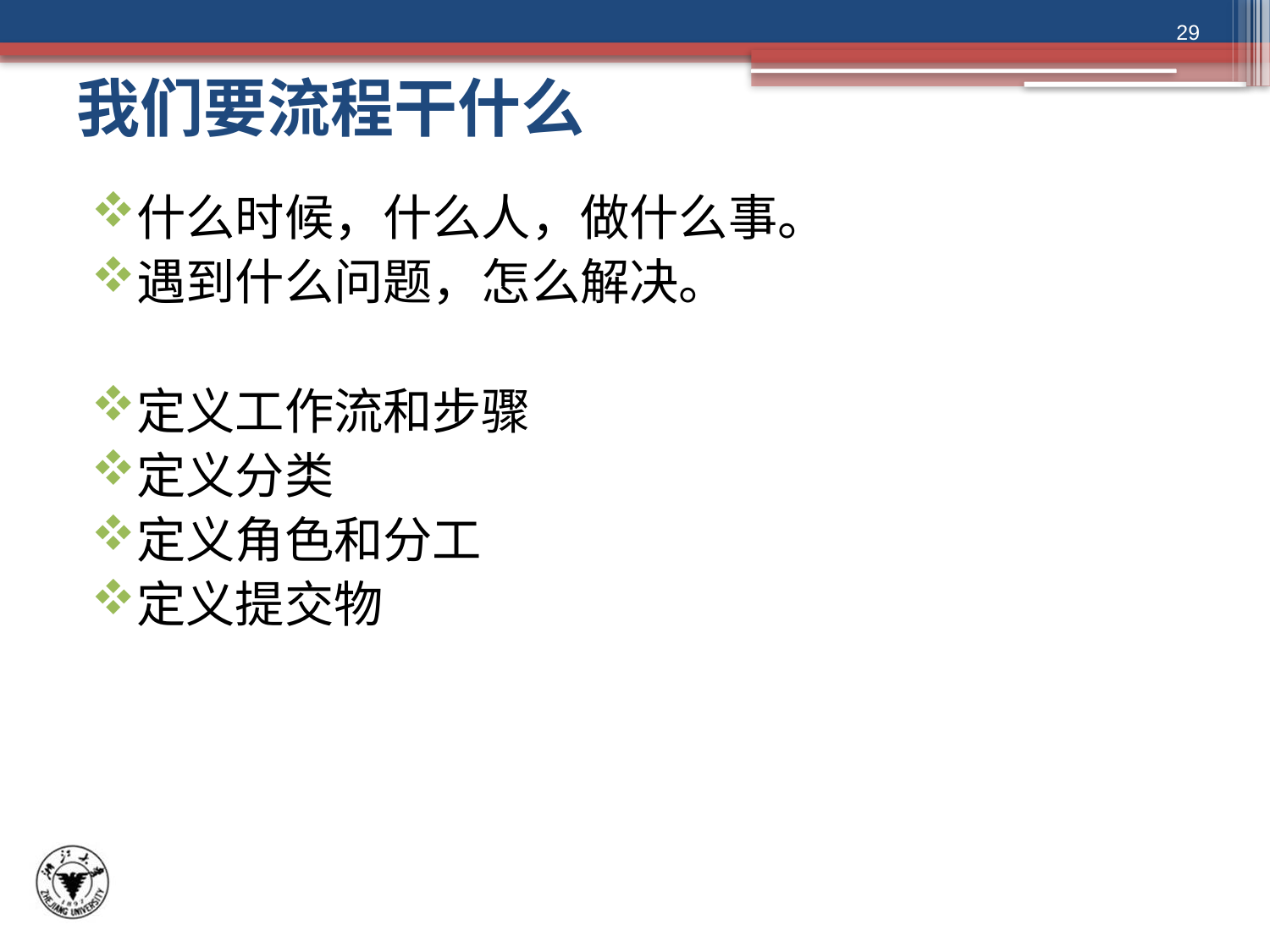

29
# 我们要流程干什么
什么时候，什么人，做什么事。
遇到什么问题，怎么解决。

定义工作流和步骤
定义分类
定义角色和分工
定义提交物